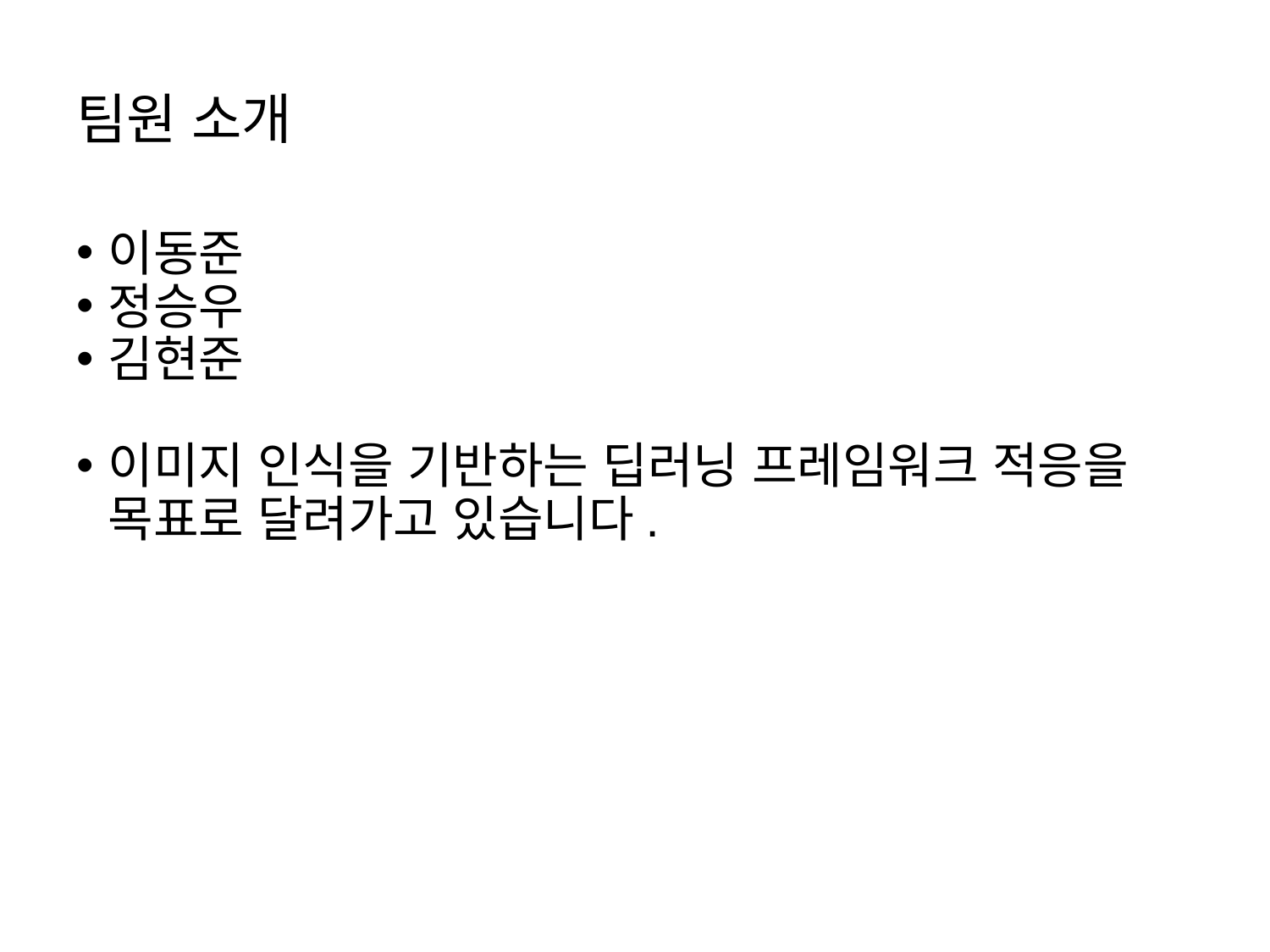

# 팀원 소개
이동준
정승우
김현준

이미지 인식을 기반하는 딥러닝 프레임워크 적응을 목표로 달려가고 있습니다.